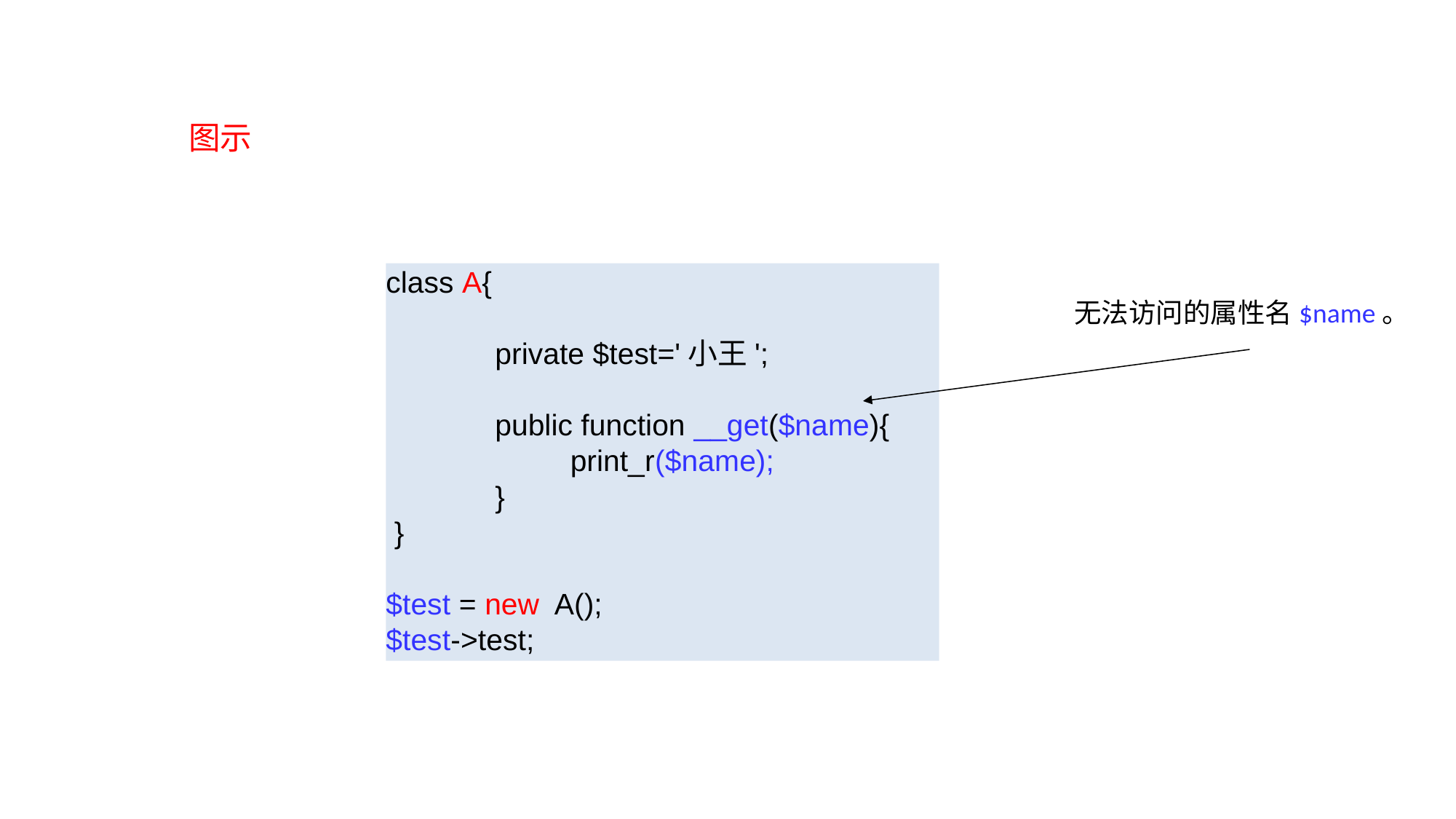

图示
class A{

	private $test='小王';

	public function __get($name){
	         print_r($name);
  	}
 }

$test = new  A();
$test->test;
无法访问的属性名$name。